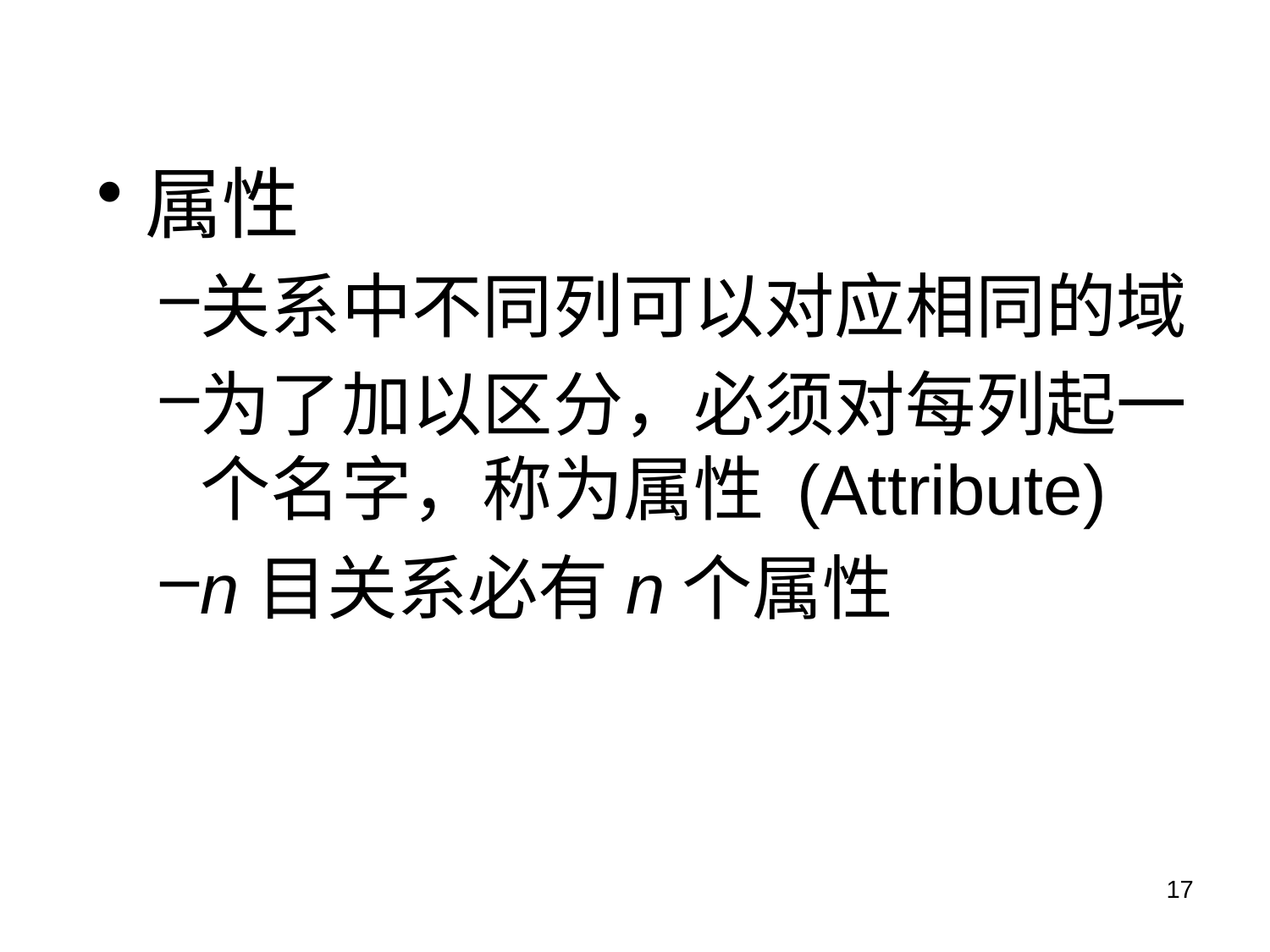

属性
关系中不同列可以对应相同的域
为了加以区分，必须对每列起一个名字，称为属性 (Attribute)
n目关系必有n个属性

17